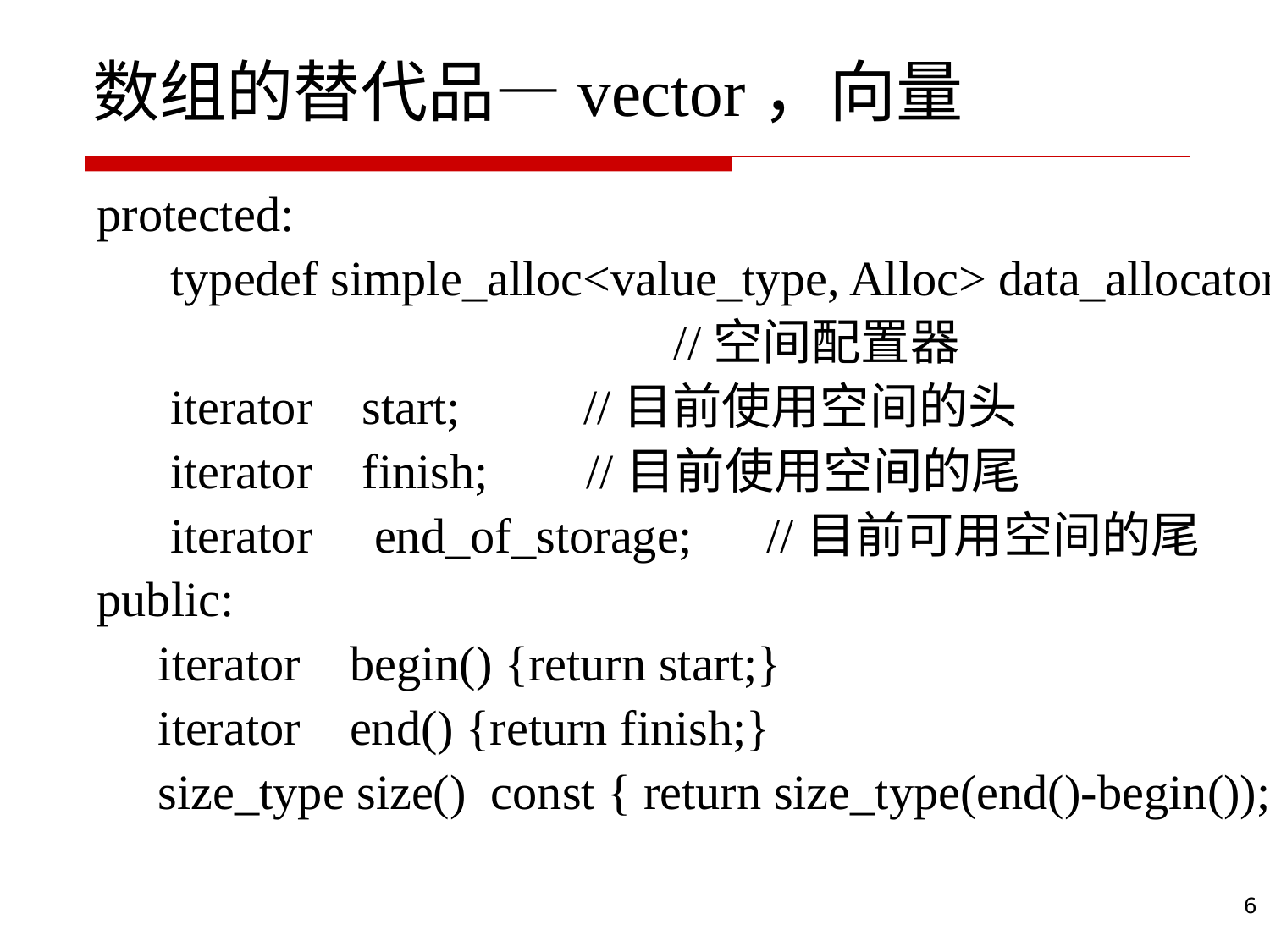

# 数组的替代品—vector，向量
    protected:
          typedef simple_alloc<value_type, Alloc> data_allocator;
                                                   //空间配置器
          iterator    start;          //目前使用空间的头
          iterator    finish;        //目前使用空间的尾
          iterator     end_of_storage;      //目前可用空间的尾
    public:
         iterator    begin() {return start;}
         iterator    end() {return finish;}
         size_type size()  const { return size_type(end()-begin());}

6